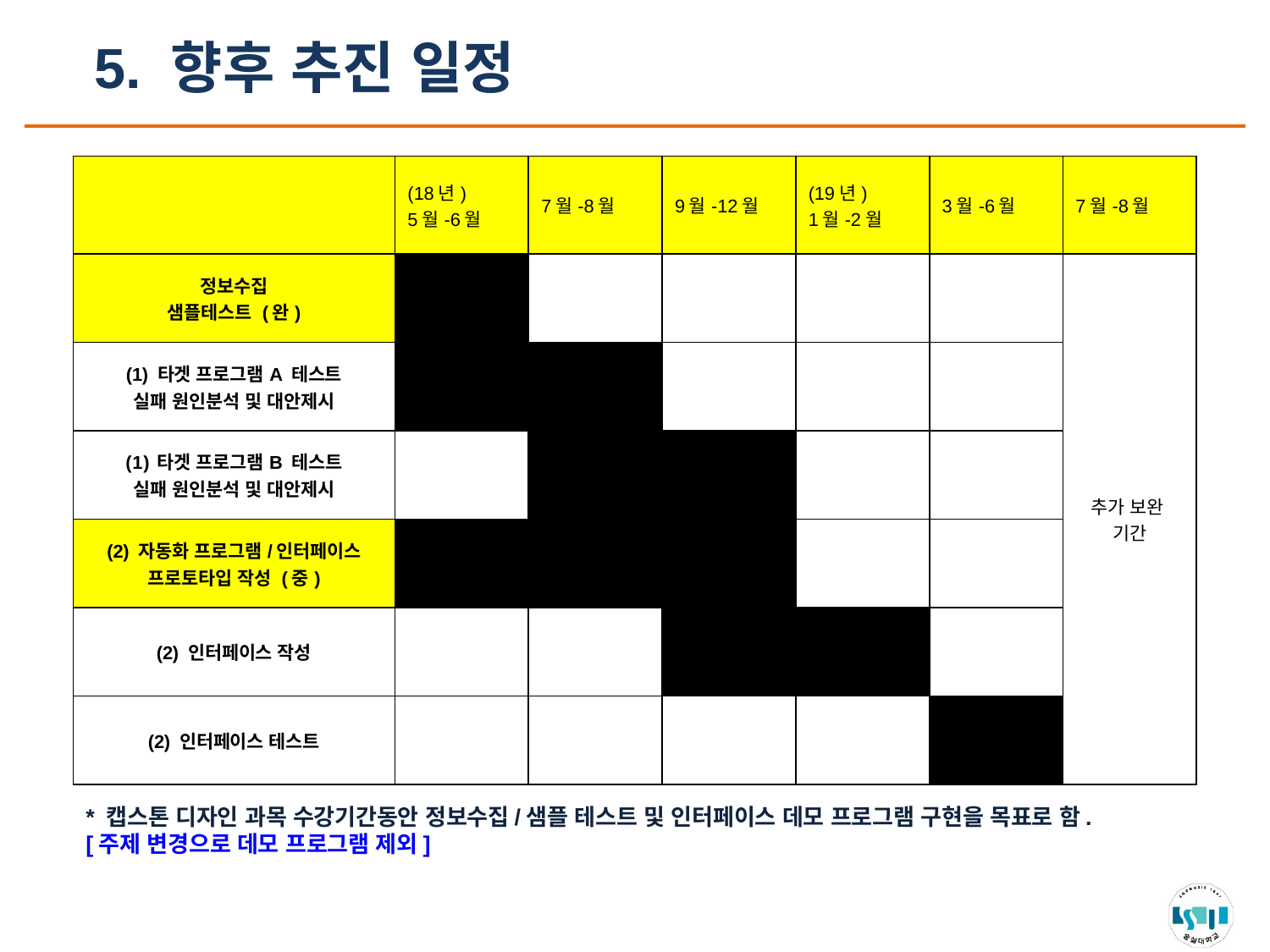

5. 향후 추진 일정
|  | (18년) 5월-6월 | 7월-8월 | 9월-12월 | (19년) 1월-2월 | 3월-6월 | 7월-8월 |
| --- | --- | --- | --- | --- | --- | --- |
| 정보수집 샘플테스트 (완) |  |  |  |  |  | 추가 보완 기간 |
| (1) 타겟 프로그램A 테스트 실패 원인분석 및 대안제시 |  |  |  |  |  |  |
| 타겟 프로그램B 테스트 실패 원인분석 및 대안제시 |  |  |  |  |  |  |
| (2) 자동화 프로그램/인터페이스 프로토타입 작성 (중) |  |  |  |  |  |  |
| (2) 인터페이스 작성 |  |  |  |  |  |  |
| (2) 인터페이스 테스트 |  |  |  |  |  |  |
* 캡스톤 디자인 과목 수강기간동안 정보수집/샘플 테스트 및 인터페이스 데모 프로그램 구현을 목표로 함.
[주제 변경으로 데모 프로그램 제외]